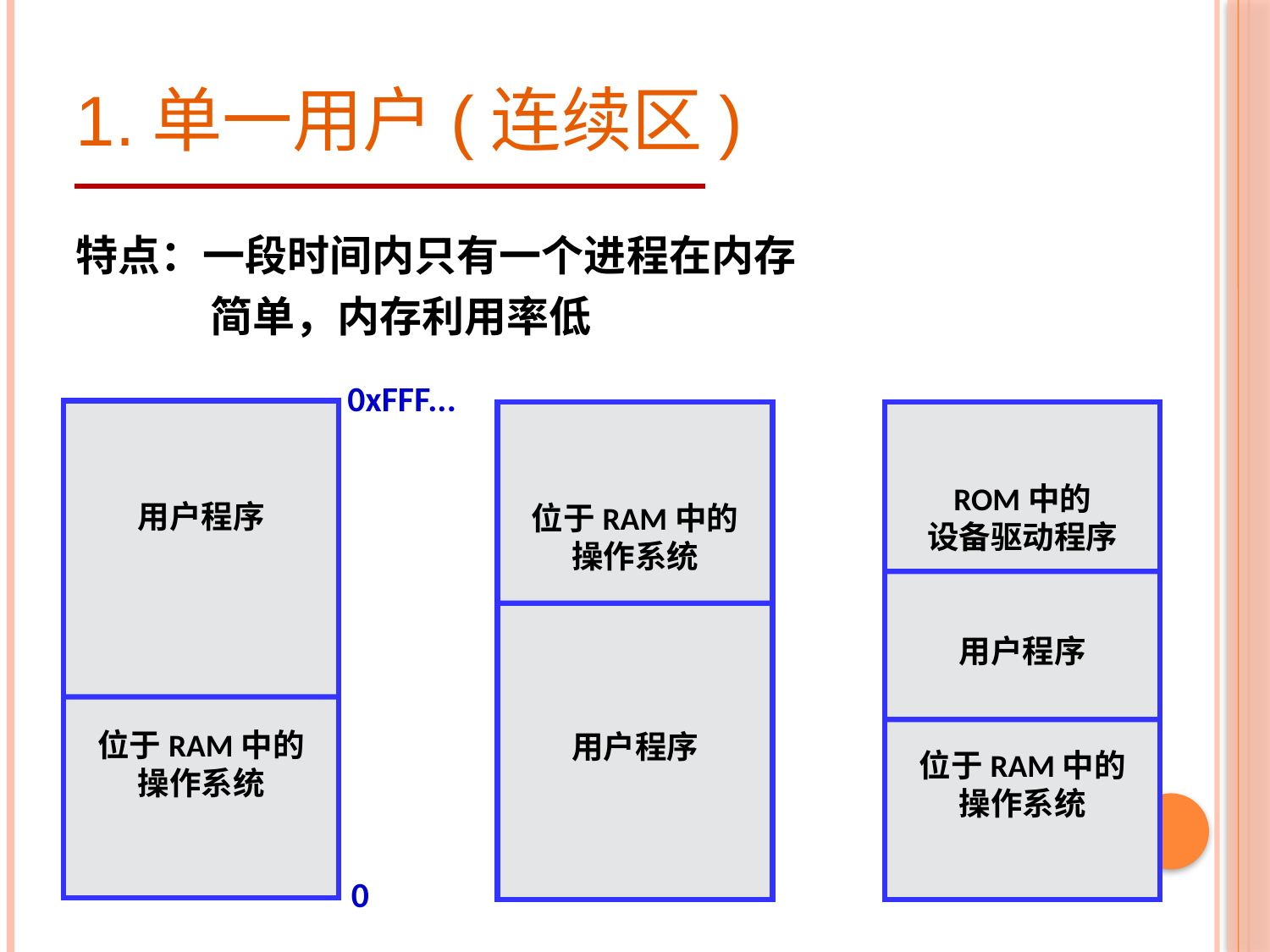

# 1.单一用户(连续区)
特点：一段时间内只有一个进程在内存
             简单，内存利用率低
0xFFF...
用户程序

位于RAM中的
操作系统

位于RAM中的
操作系统

用户程序

ROM中的
设备驱动程序

用户程序

位于RAM中的
操作系统

0